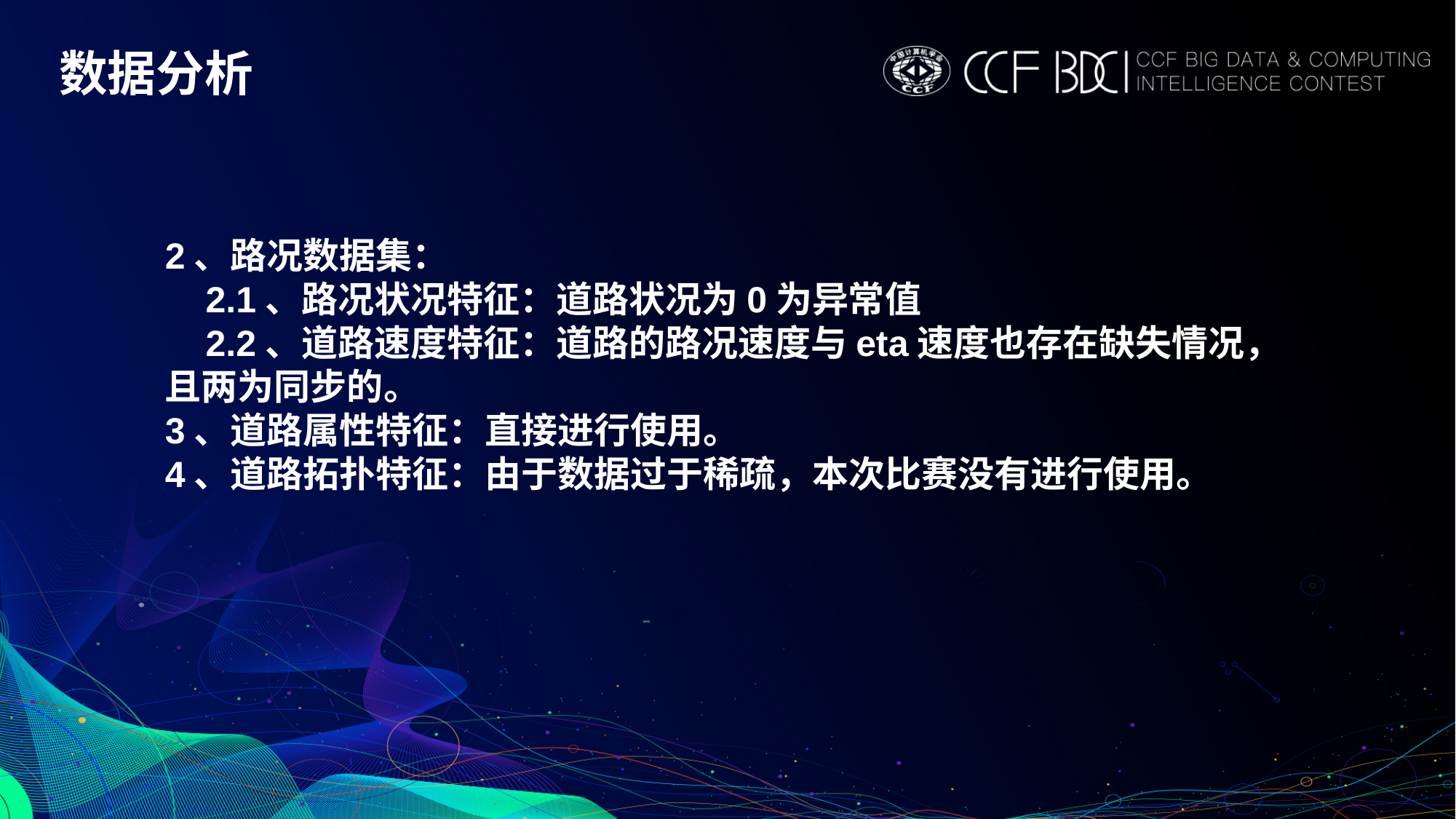

数据分析
2、路况数据集：
    2.1、路况状况特征：道路状况为0为异常值
    2.2、道路速度特征：道路的路况速度与eta速度也存在缺失情况，且两为同步的。
3、道路属性特征：直接进行使用。
4、道路拓扑特征：由于数据过于稀疏，本次比赛没有进行使用。